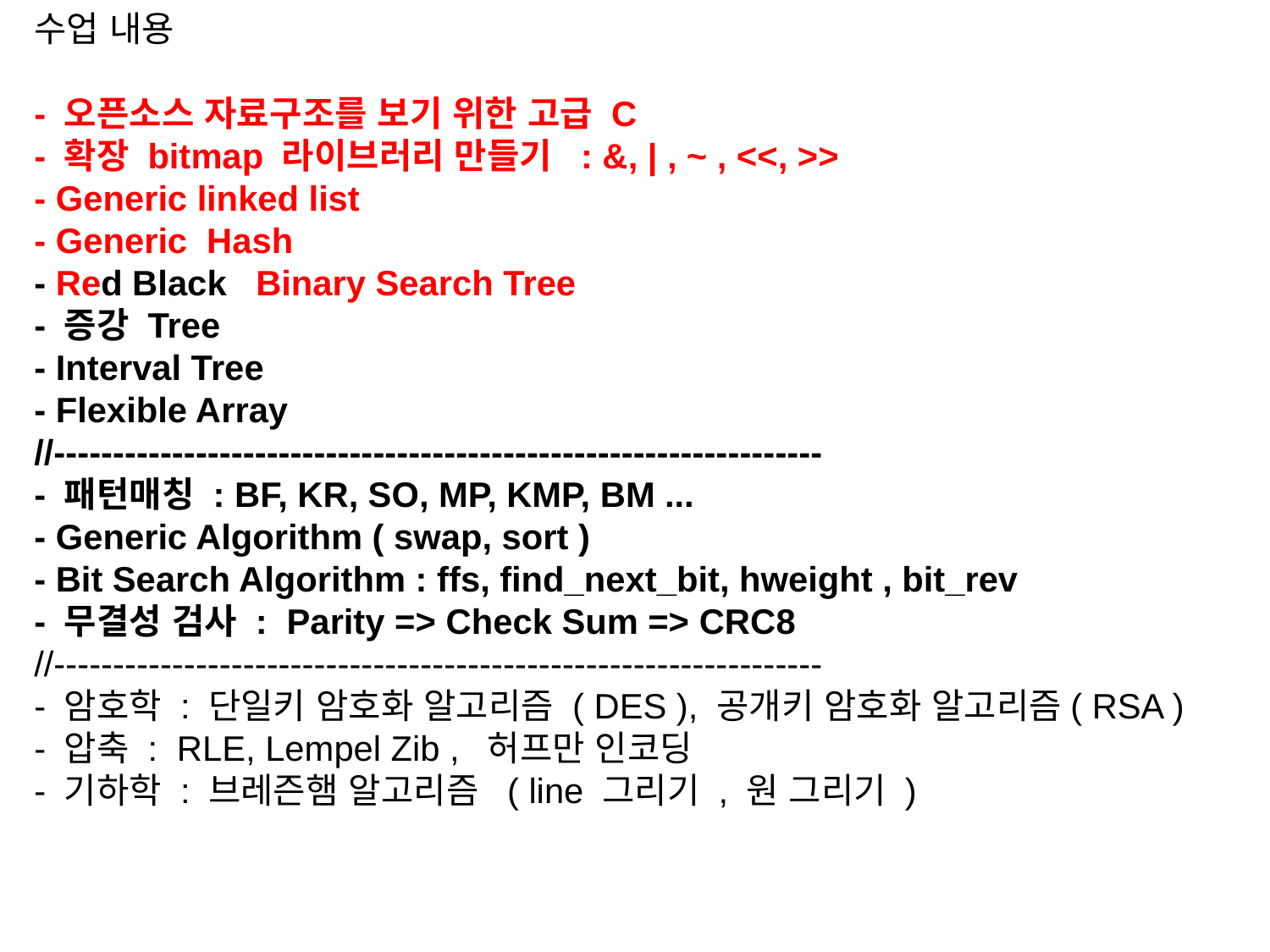

수업 내용

- 오픈소스 자료구조를 보기 위한 고급 C
- 확장 bitmap 라이브러리 만들기  : &, | , ~ , <<, >>
- Generic linked list
- Generic  Hash
- Red Black   Binary Search Tree
- 증강 Tree
- Interval Tree
- Flexible Array
//-----------------------------------------------------------------
- 패턴매칭 : BF, KR, SO, MP, KMP, BM ...
- Generic Algorithm ( swap, sort )
- Bit Search Algorithm : ffs, find_next_bit, hweight , bit_rev
- 무결성 검사 :  Parity => Check Sum => CRC8
//-----------------------------------------------------------------
- 암호학 : 단일키 암호화 알고리즘 ( DES ), 공개키 암호화 알고리즘( RSA )
- 압축 :  RLE, Lempel Zib ,  허프만 인코딩
- 기하학 : 브레즌햄 알고리즘  ( line 그리기 , 원 그리기 )